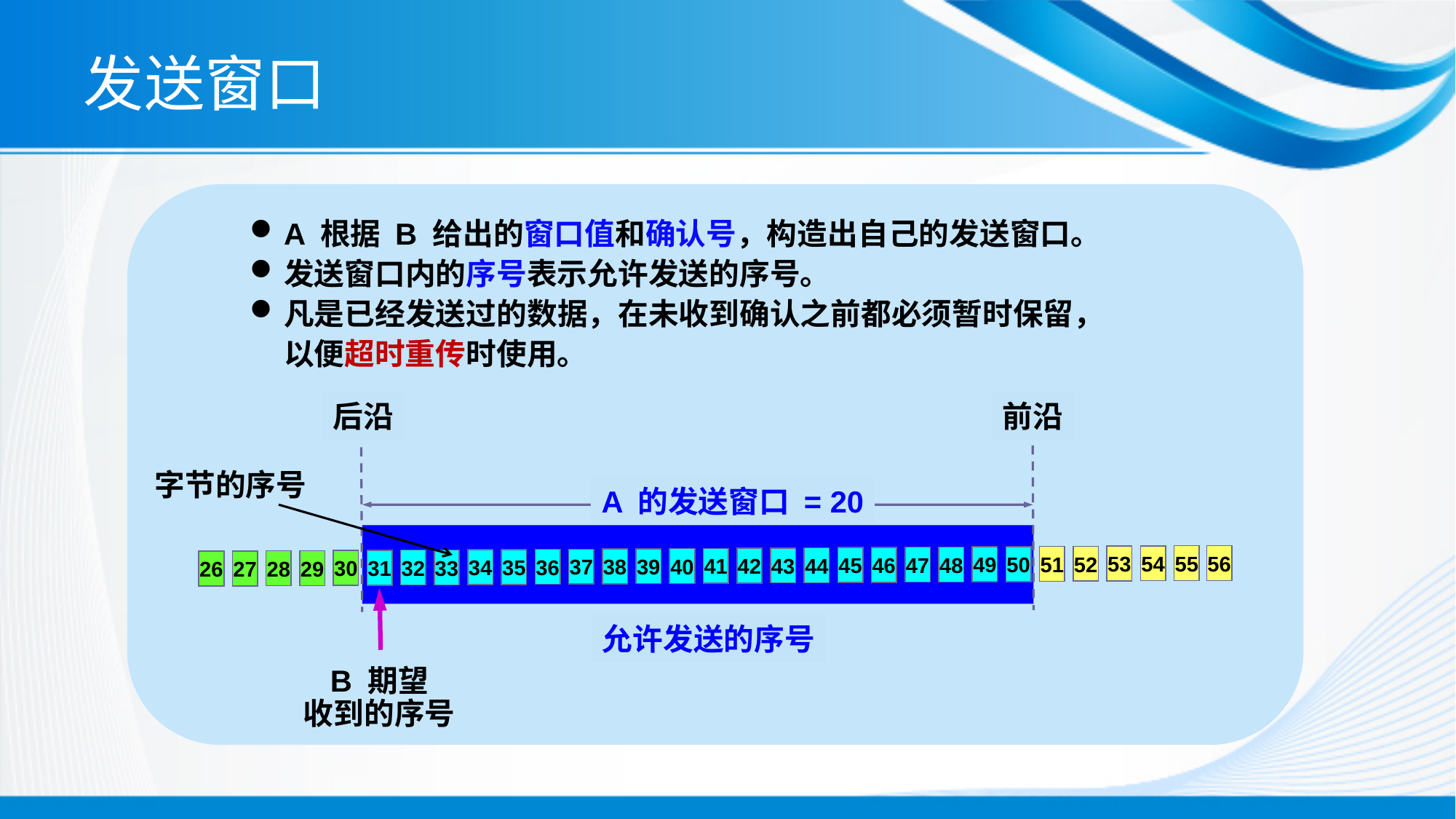

# 发送窗口

A 根据 B 给出的窗口值和确认号，构造出自己的发送窗口。
发送窗口内的序号表示允许发送的序号。
凡是已经发送过的数据，在未收到确认之前都必须暂时保留，以便超时重传时使用。
后沿
前沿

字节的序号
A 的发送窗口 = 20

55
56
54
53
52
51
50
49
48
47
46
45
44
43
42
41
40
39
38
37
36
35
34
33
32
31
30
29
28
27
26

允许发送的序号
B 期望
收到的序号